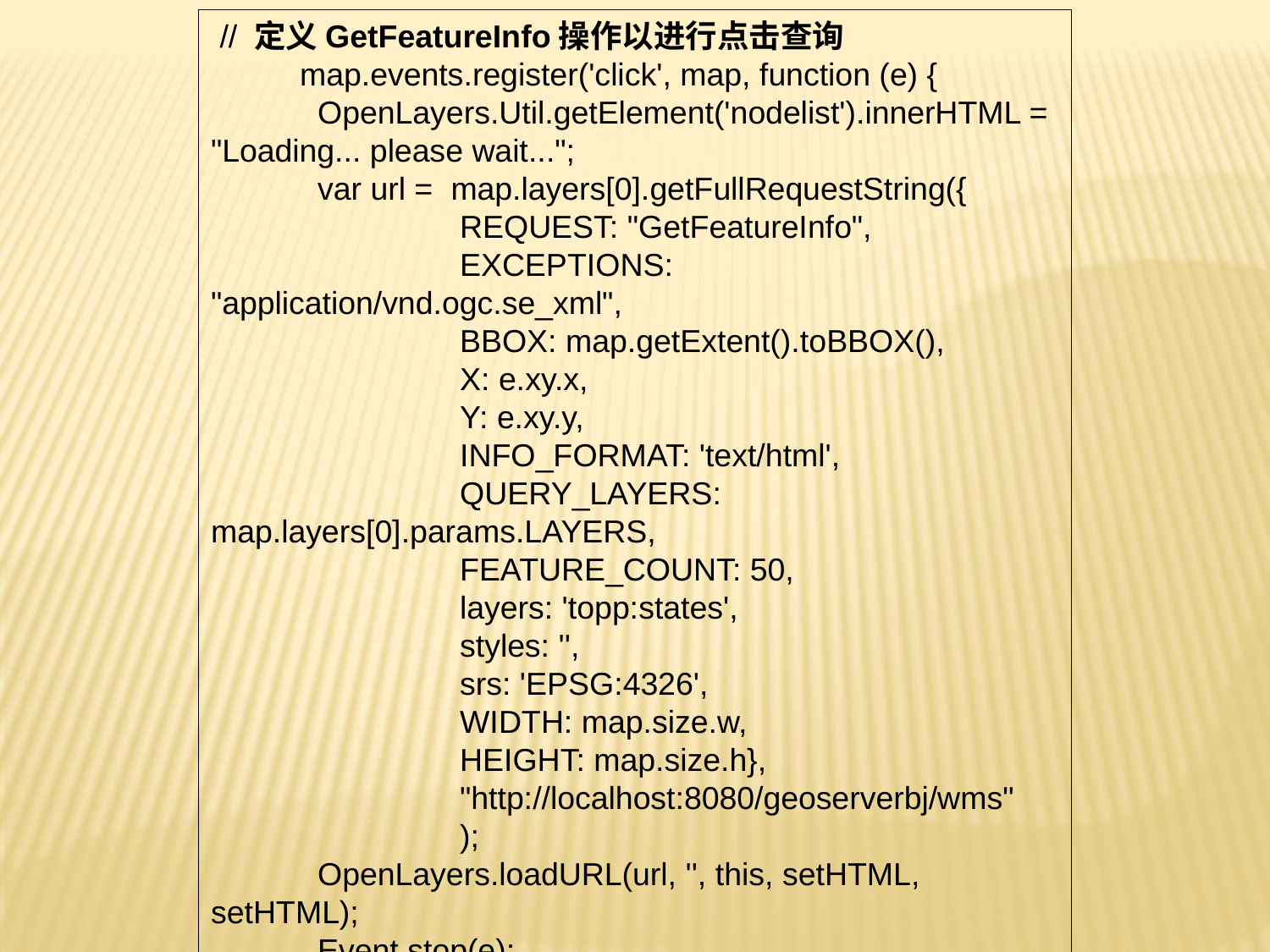

// 定义GetFeatureInfo操作以进行点击查询
          map.events.register('click', map, function (e) {
            OpenLayers.Util.getElement('nodelist').innerHTML = "Loading... please wait...";
            var url =  map.layers[0].getFullRequestString({
                            REQUEST: "GetFeatureInfo",
                            EXCEPTIONS: "application/vnd.ogc.se_xml",
                            BBOX: map.getExtent().toBBOX(),
                            X: e.xy.x,
                            Y: e.xy.y,
                            INFO_FORMAT: 'text/html',
                            QUERY_LAYERS: map.layers[0].params.LAYERS,
                            FEATURE_COUNT: 50,
                            layers: 'topp:states',
                            styles: '',
                            srs: 'EPSG:4326',
                            WIDTH: map.size.w,
                            HEIGHT: map.size.h},
                            "http://localhost:8080/geoserverbj/wms"
                            );
            OpenLayers.loadURL(url, '', this, setHTML, setHTML);
            Event.stop(e);
      });      }       </script>   </head>